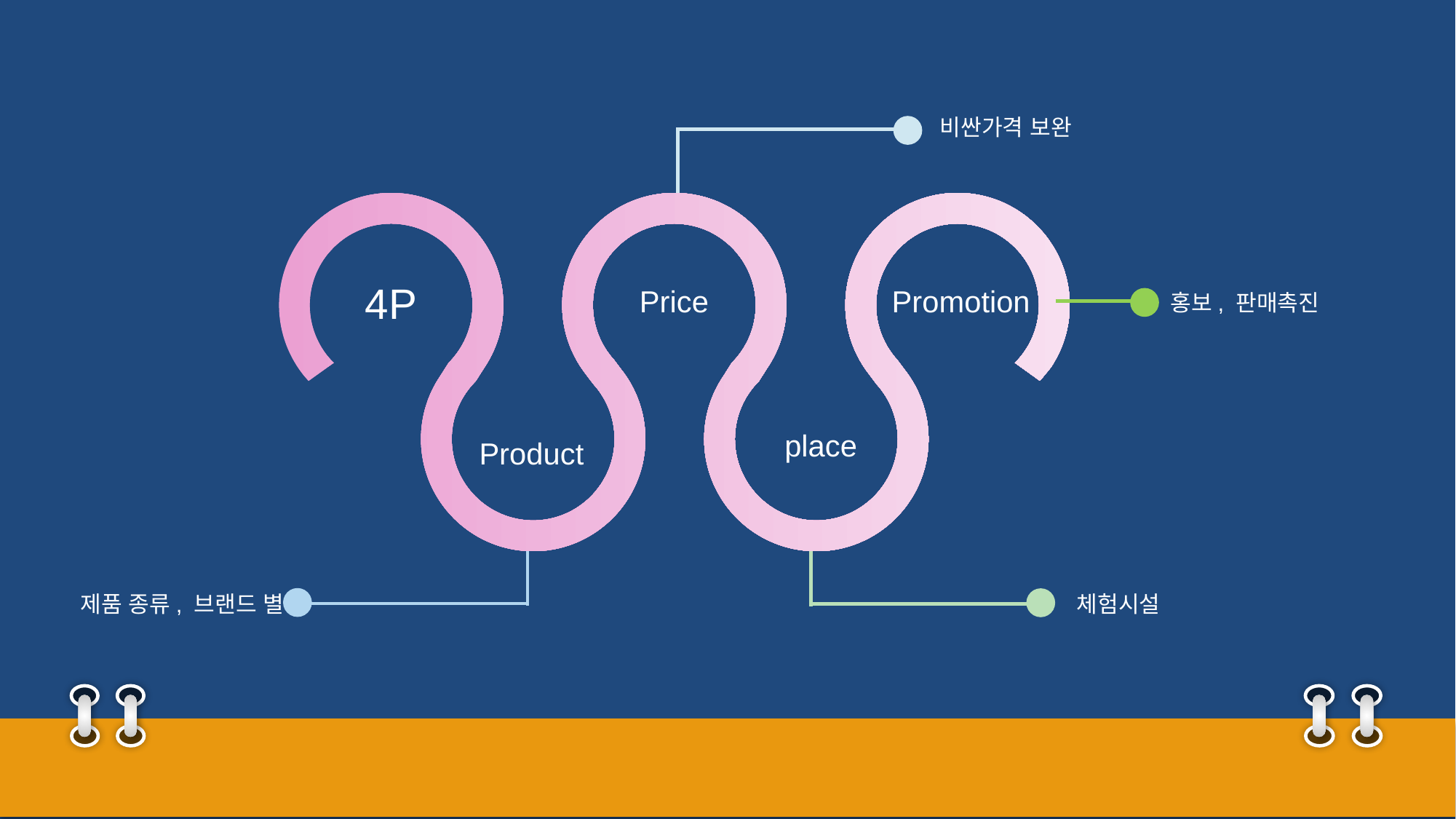

비싼가격 보완

4P
Price
Promotion
홍보, 판매촉진

place
Product

제품 종류, 브랜드 별
체험시설